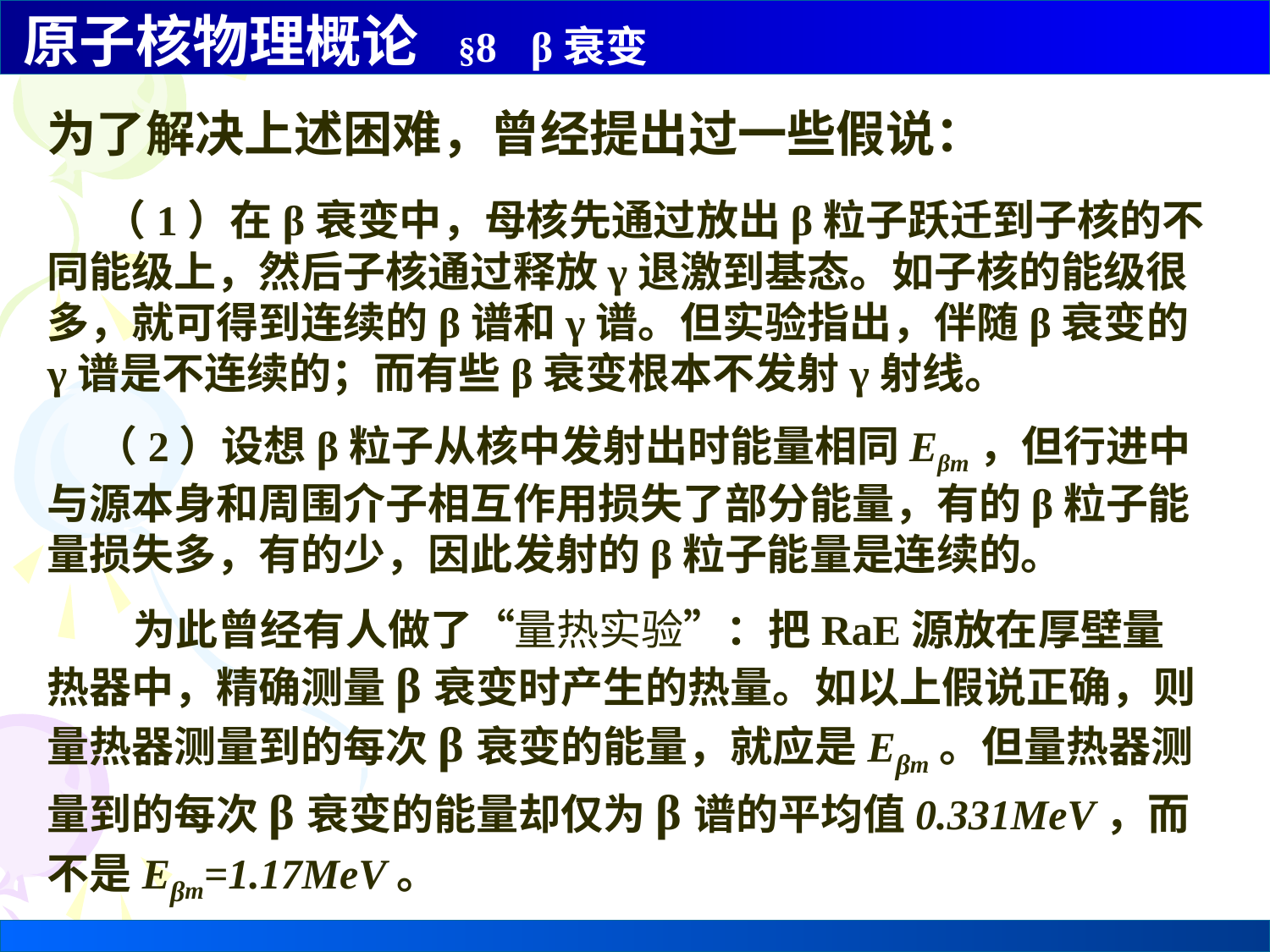

为了解决上述困难，曾经提出过一些假说：
    （1）在β衰变中，母核先通过放出β粒子跃迁到子核的不同能级上，然后子核通过释放γ退激到基态。如子核的能级很多，就可得到连续的β谱和γ谱。但实验指出，伴随β衰变的γ谱是不连续的；而有些β衰变根本不发射γ射线。
    （2）设想β粒子从核中发射出时能量相同Eβm，但行进中与源本身和周围介子相互作用损失了部分能量，有的β粒子能量损失多，有的少，因此发射的β粒子能量是连续的。
        为此曾经有人做了“量热实验”：把RaE源放在厚壁量热器中，精确测量β衰变时产生的热量。如以上假说正确，则量热器测量到的每次β衰变的能量，就应是Eβm。但量热器测量到的每次β衰变的能量却仅为β谱的平均值0.331MeV，而不是Eβm=1.17MeV。